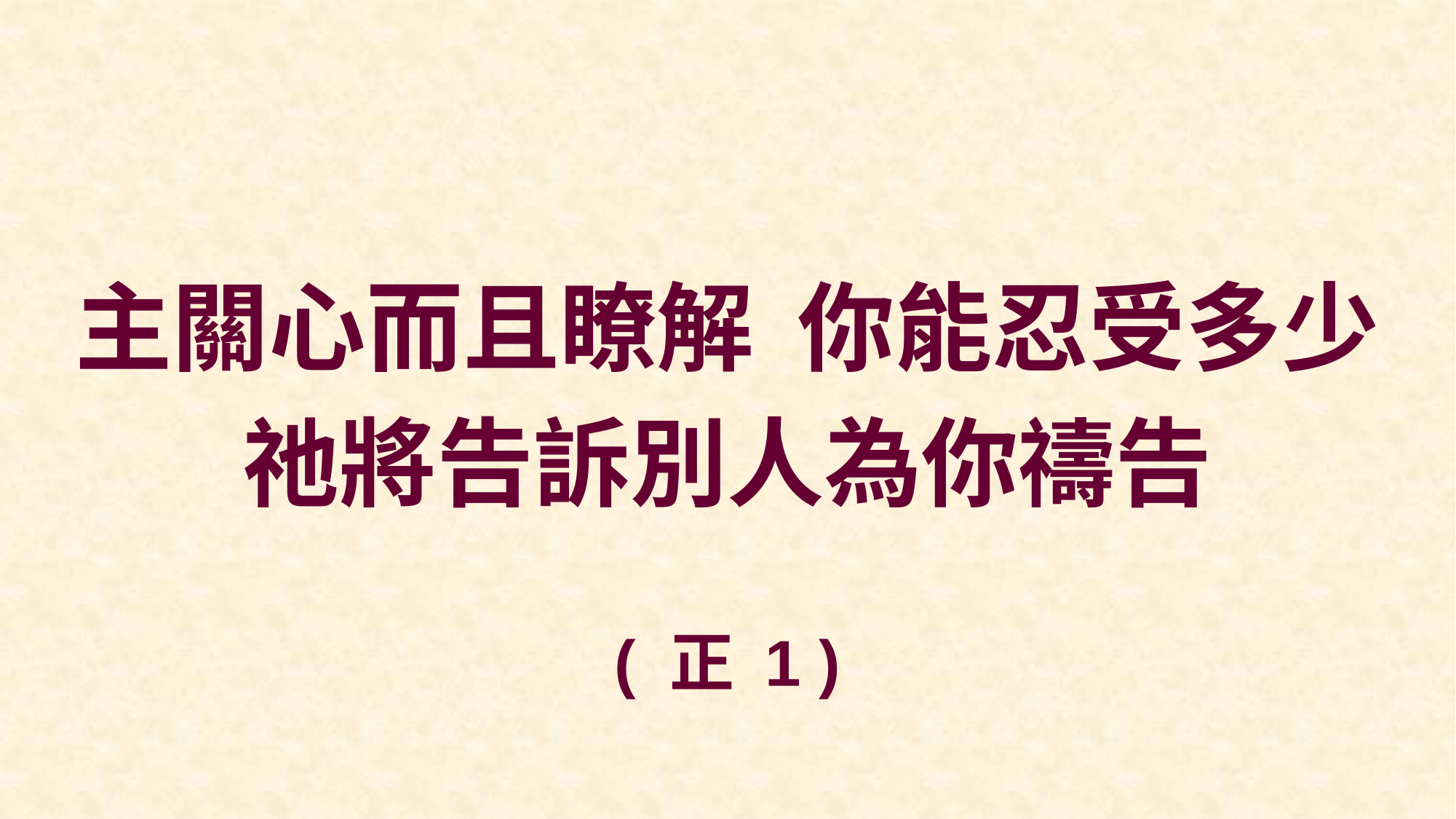

主關心而且瞭解  你能忍受多少
祂將告訴別人為你禱告
( 正 1 )